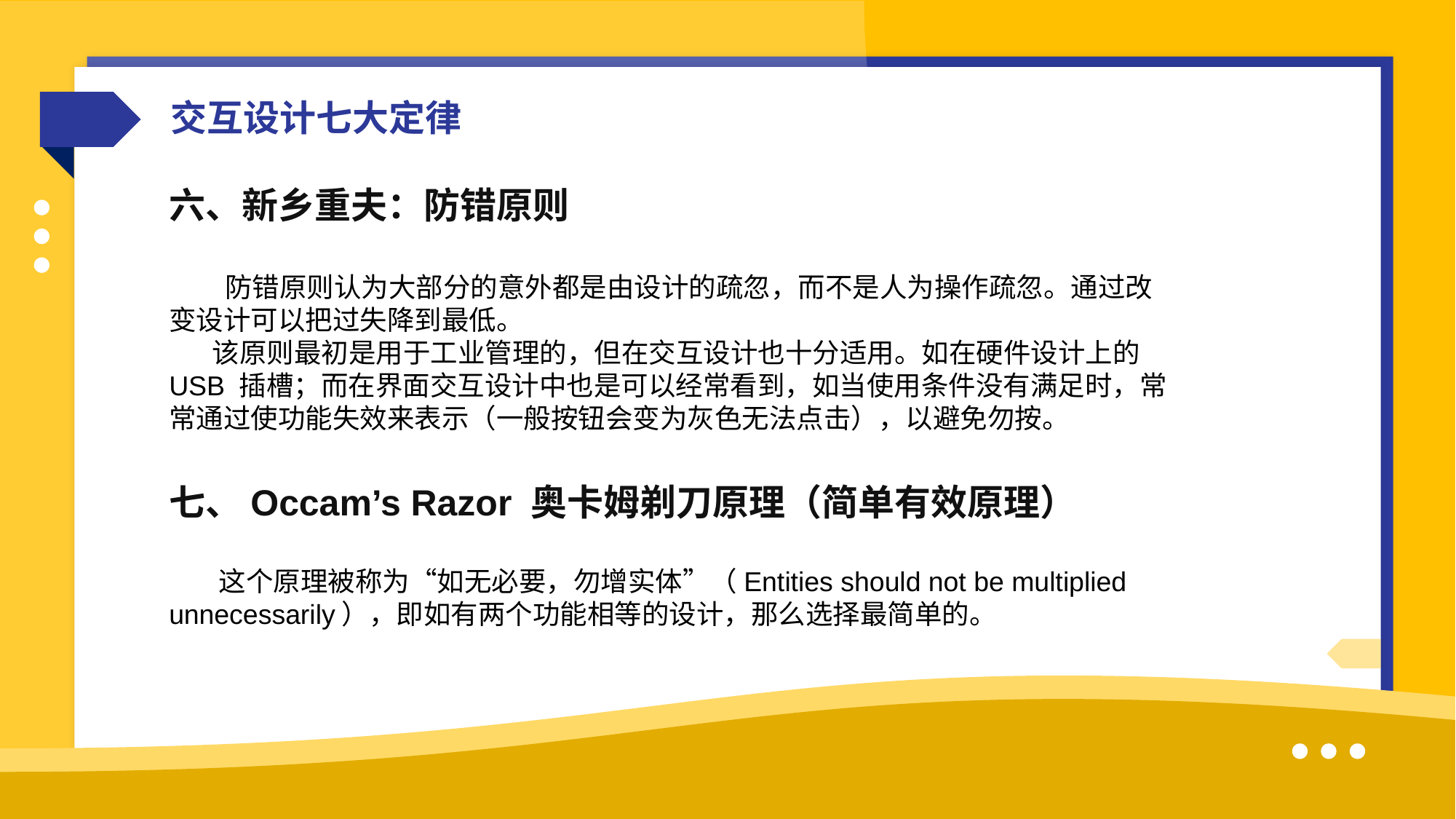

交互设计七大定律
六、新乡重夫：防错原则
        防错原则认为大部分的意外都是由设计的疏忽，而不是人为操作疏忽。通过改变设计可以把过失降到最低。
       该原则最初是用于工业管理的，但在交互设计也十分适用。如在硬件设计上的 USB 插槽；而在界面交互设计中也是可以经常看到，如当使用条件没有满足时，常常通过使功能失效来表示（一般按钮会变为灰色无法点击），以避免勿按。

七、Occam’s Razor 奥卡姆剃刀原理（简单有效原理）
       这个原理被称为“如无必要，勿增实体”（Entities should not be multiplied unnecessarily），即如有两个功能相等的设计，那么选择最简单的。